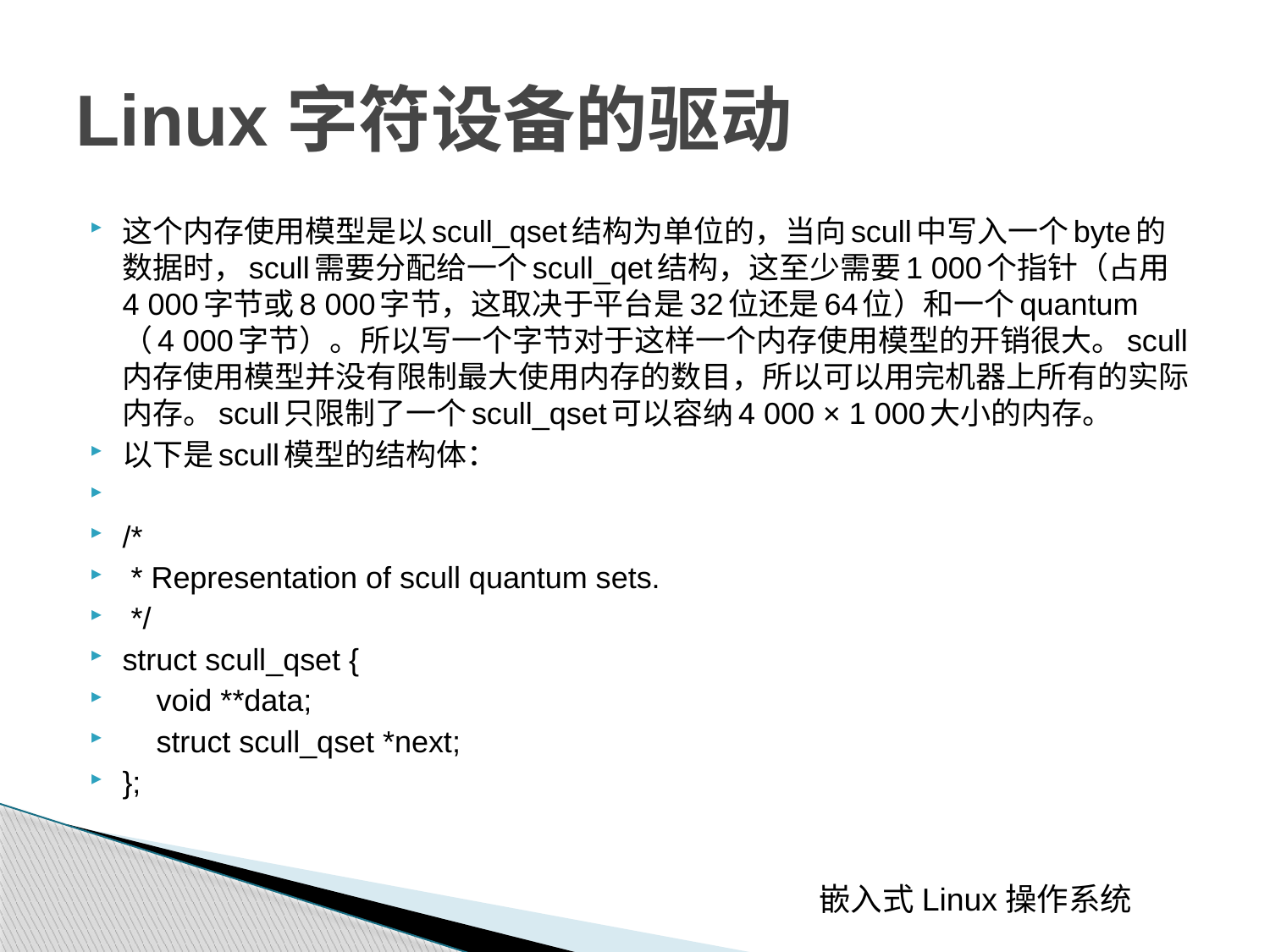

# Linux字符设备的驱动
这个内存使用模型是以scull_qset结构为单位的，当向scull中写入一个byte的数据时，scull需要分配给一个scull_qet结构，这至少需要1 000个指针（占用4 000字节或8 000字节，这取决于平台是32位还是64位）和一个quantum（4 000字节）。所以写一个字节对于这样一个内存使用模型的开销很大。scull内存使用模型并没有限制最大使用内存的数目，所以可以用完机器上所有的实际内存。scull只限制了一个scull_qset可以容纳4 000 × 1 000大小的内存。
以下是scull模型的结构体：

/*
 * Representation of scull quantum sets.
 */
struct scull_qset {
    void **data;
    struct scull_qset *next;
};
         嵌入式Linux操作系统